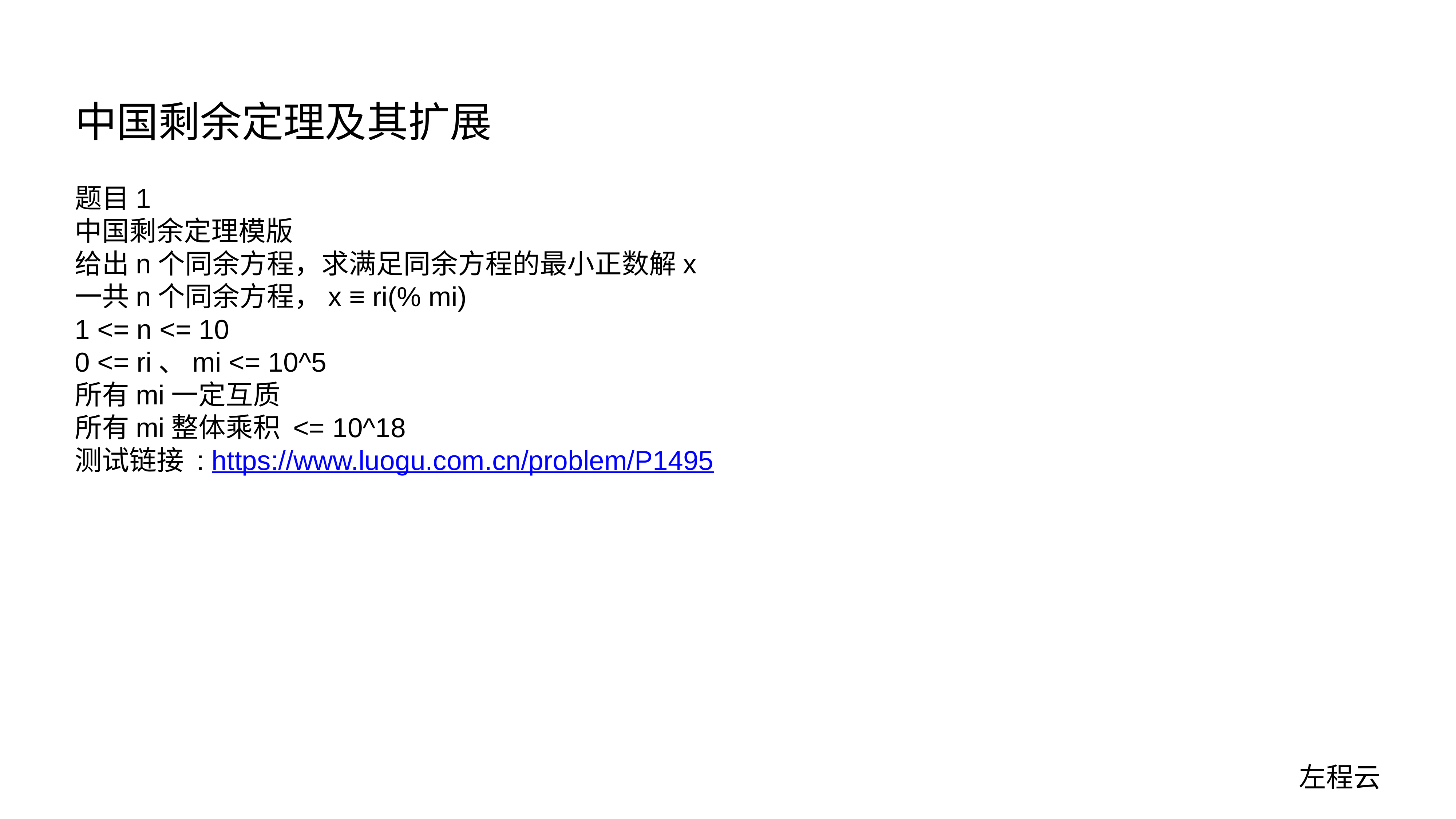

# 中国剩余定理及其扩展
题目1
中国剩余定理模版
给出n个同余方程，求满足同余方程的最小正数解x
一共n个同余方程，x ≡ ri(% mi)
1 <= n <= 10
0 <= ri、mi <= 10^5
所有mi一定互质
所有mi整体乘积 <= 10^18
测试链接 : https://www.luogu.com.cn/problem/P1495

左程云